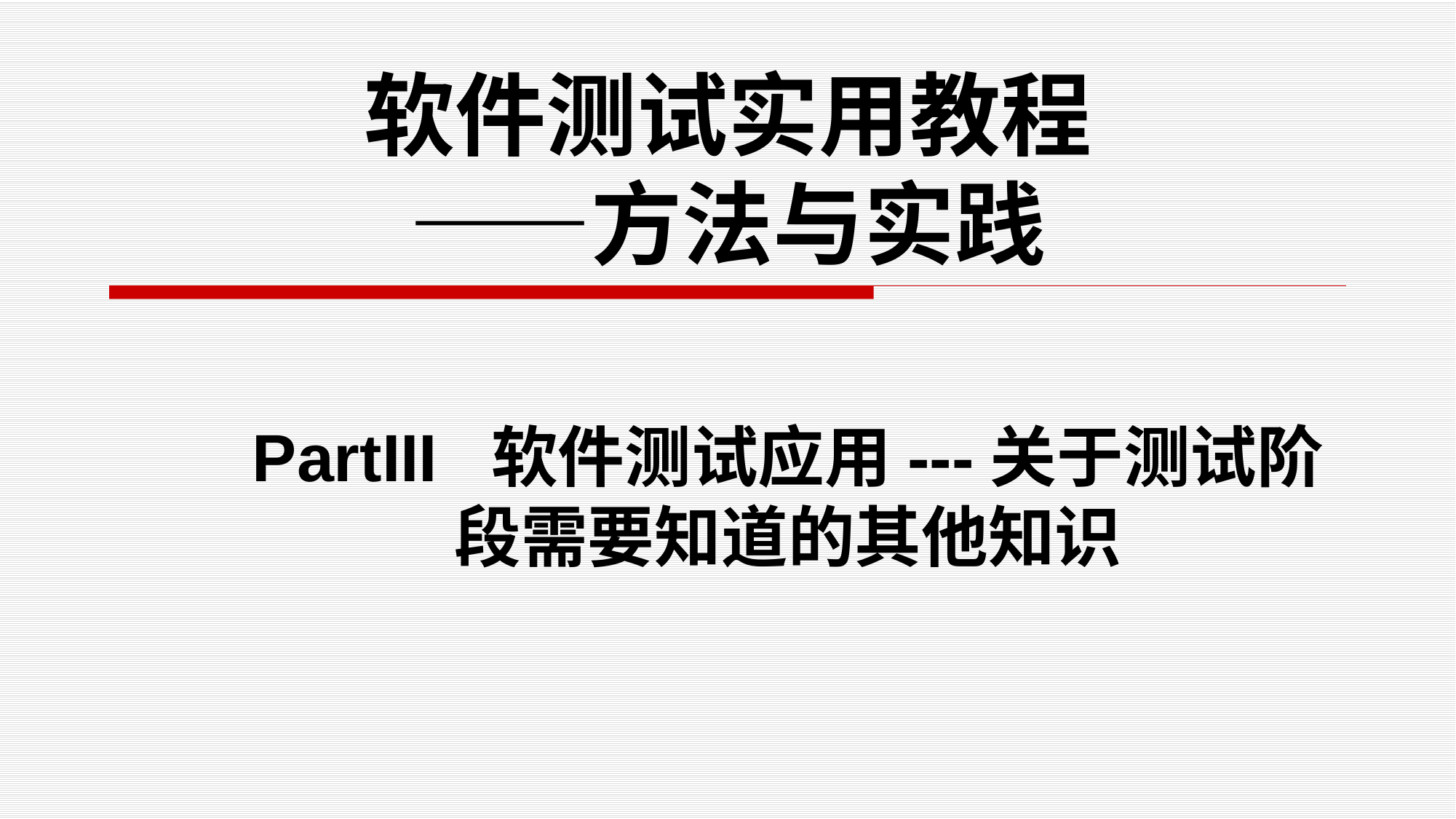

# 软件测试实用教程 ——方法与实践
PartIII  软件测试应用---关于测试阶段需要知道的其他知识